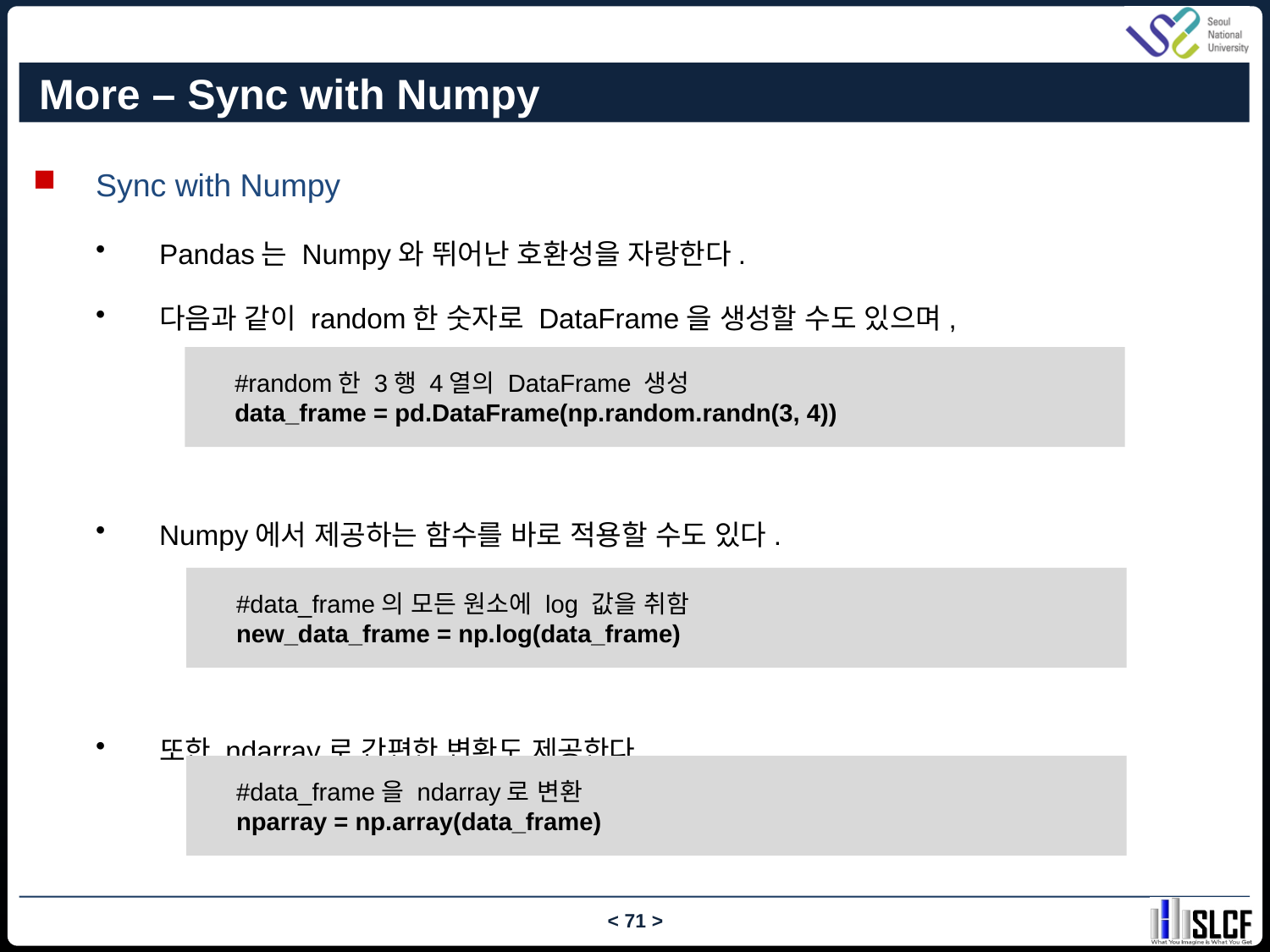

# More – Sync with Numpy
Sync with Numpy
Pandas는 Numpy와 뛰어난 호환성을 자랑한다.
다음과 같이 random한 숫자로 DataFrame을 생성할 수도 있으며,

Numpy에서 제공하는 함수를 바로 적용할 수도 있다.

또한 ndarray로 간편한 변환도 제공한다.
#random한 3행 4열의 DataFrame 생성
data_frame = pd.DataFrame(np.random.randn(3, 4))
#data_frame의 모든 원소에 log 값을 취함
new_data_frame = np.log(data_frame)
#data_frame을 ndarray로 변환
nparray = np.array(data_frame)